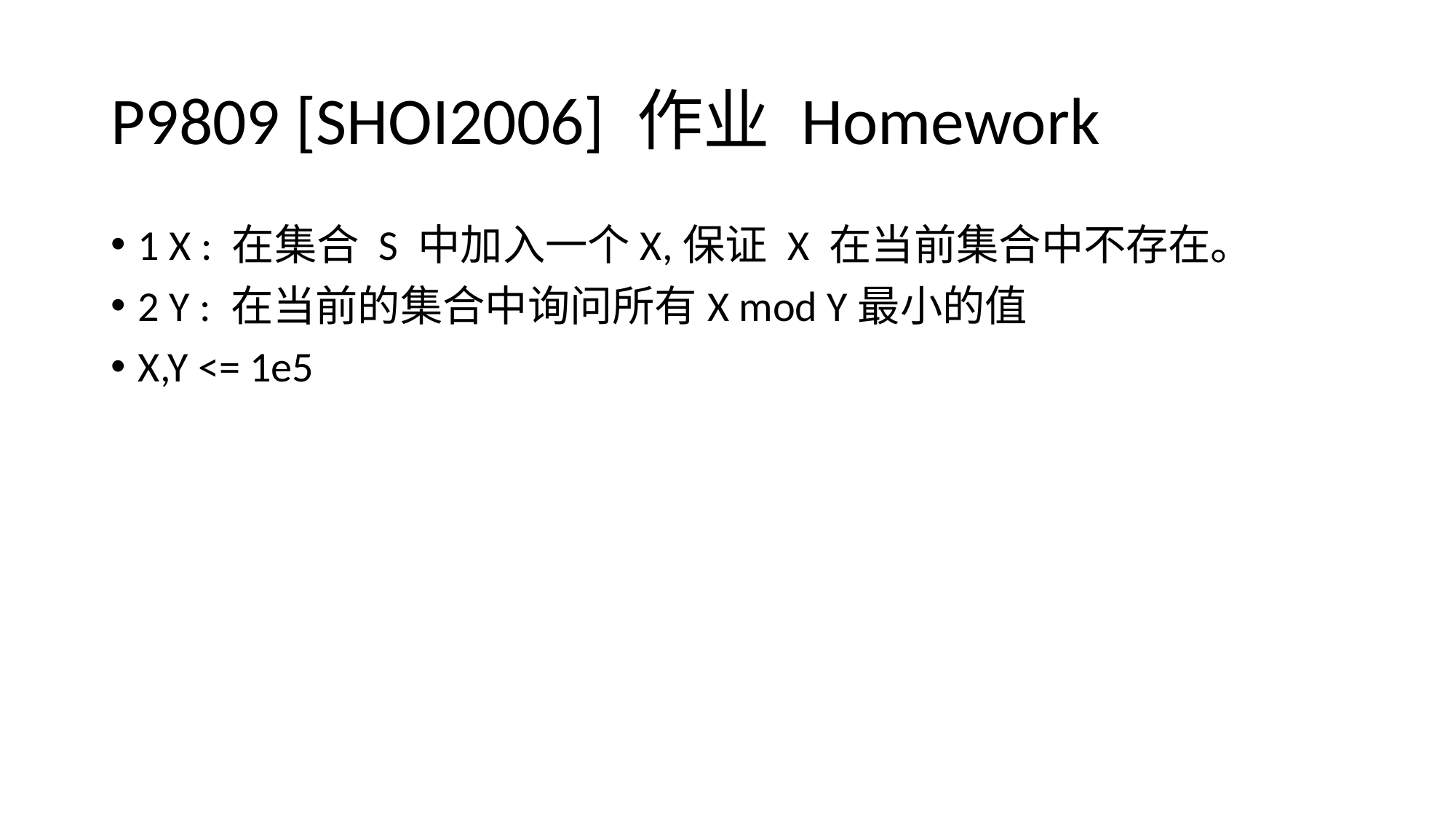

# P9809 [SHOI2006] 作业 Homework
1 X : 在集合 S 中加入一个X,保证 X 在当前集合中不存在。
2 Y : 在当前的集合中询问所有X mod Y最小的值
X,Y <= 1e5